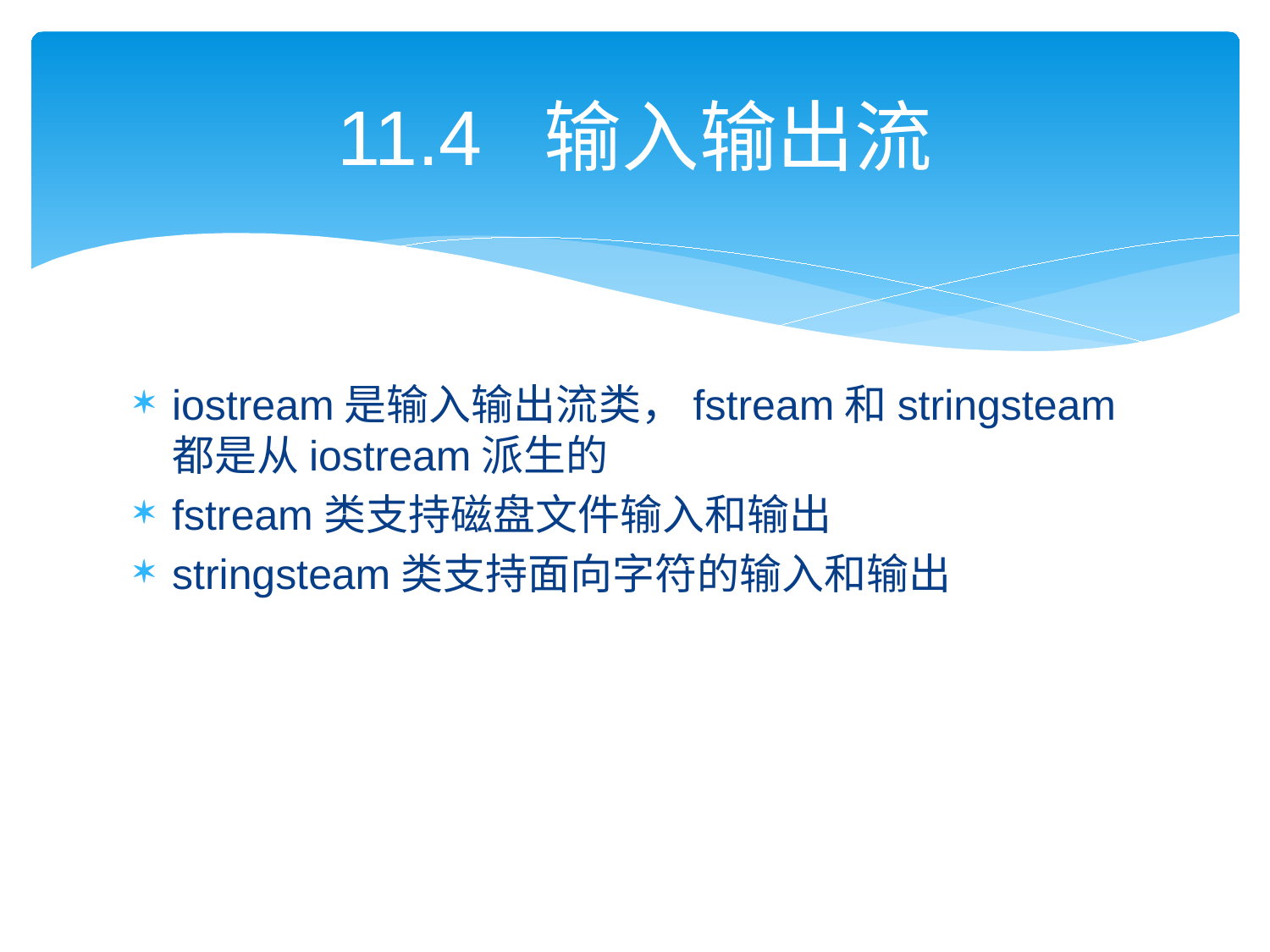

# 11.4  输入输出流
iostream是输入输出流类，fstream和stringsteam都是从iostream派生的
fstream类支持磁盘文件输入和输出
stringsteam类支持面向字符的输入和输出